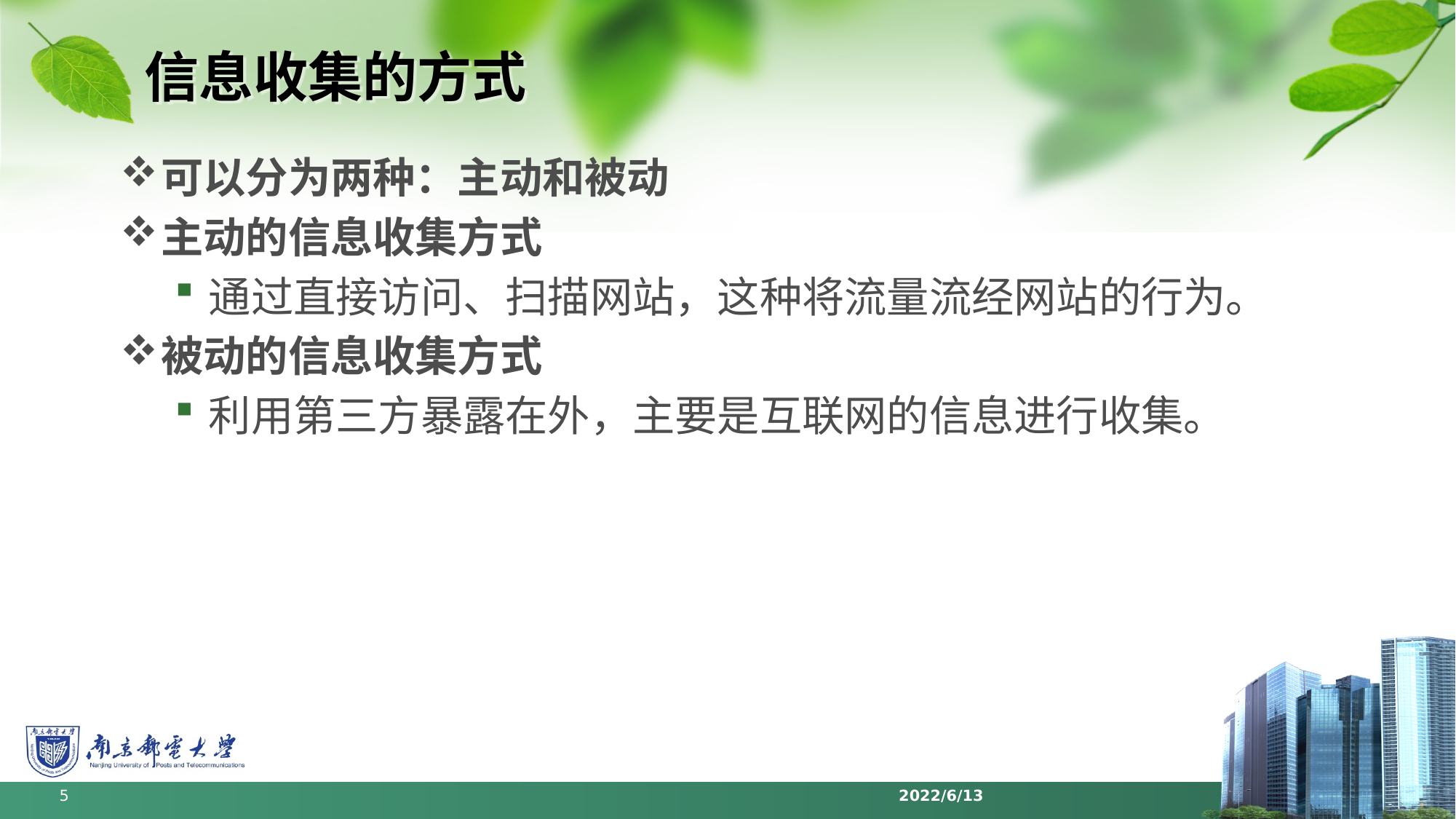

# 信息收集的方式
可以分为两种：主动和被动
主动的信息收集方式
通过直接访问、扫描网站，这种将流量流经网站的行为。
被动的信息收集方式
利用第三方暴露在外，主要是互联网的信息进行收集。
5
2022/6/13